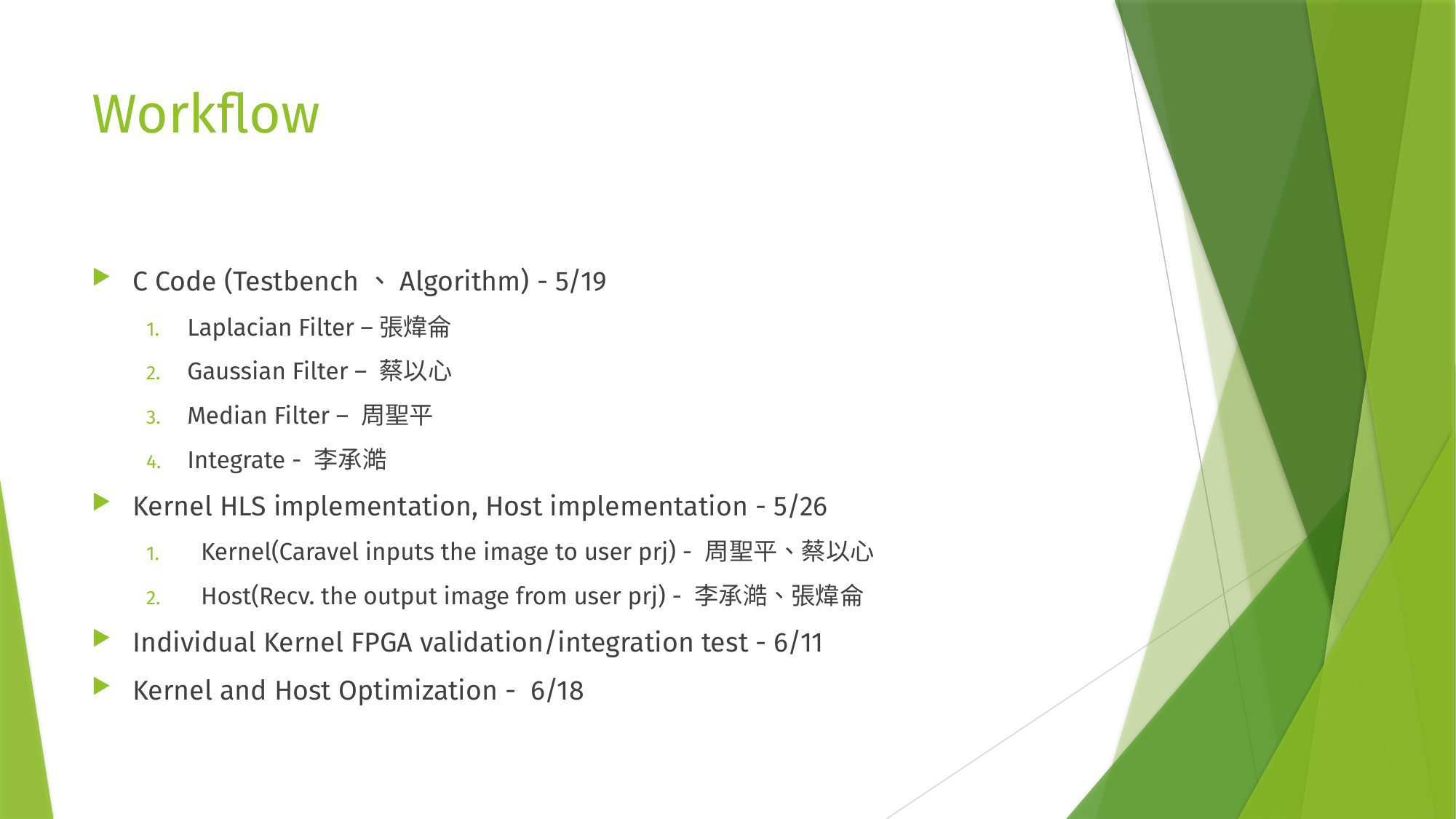

# Workflow
C Code (Testbench、Algorithm) - 5/19
Laplacian Filter –張煒侖
Gaussian Filter – 蔡以心
Median Filter – 周聖平
Integrate - 李承澔
Kernel HLS implementation, Host implementation - 5/26
Kernel(Caravel inputs the image to user prj) - 周聖平、蔡以心
Host(Recv. the output image from user prj) - 李承澔、張煒侖
Individual Kernel FPGA validation/integration test - 6/11
Kernel and Host Optimization -  6/18